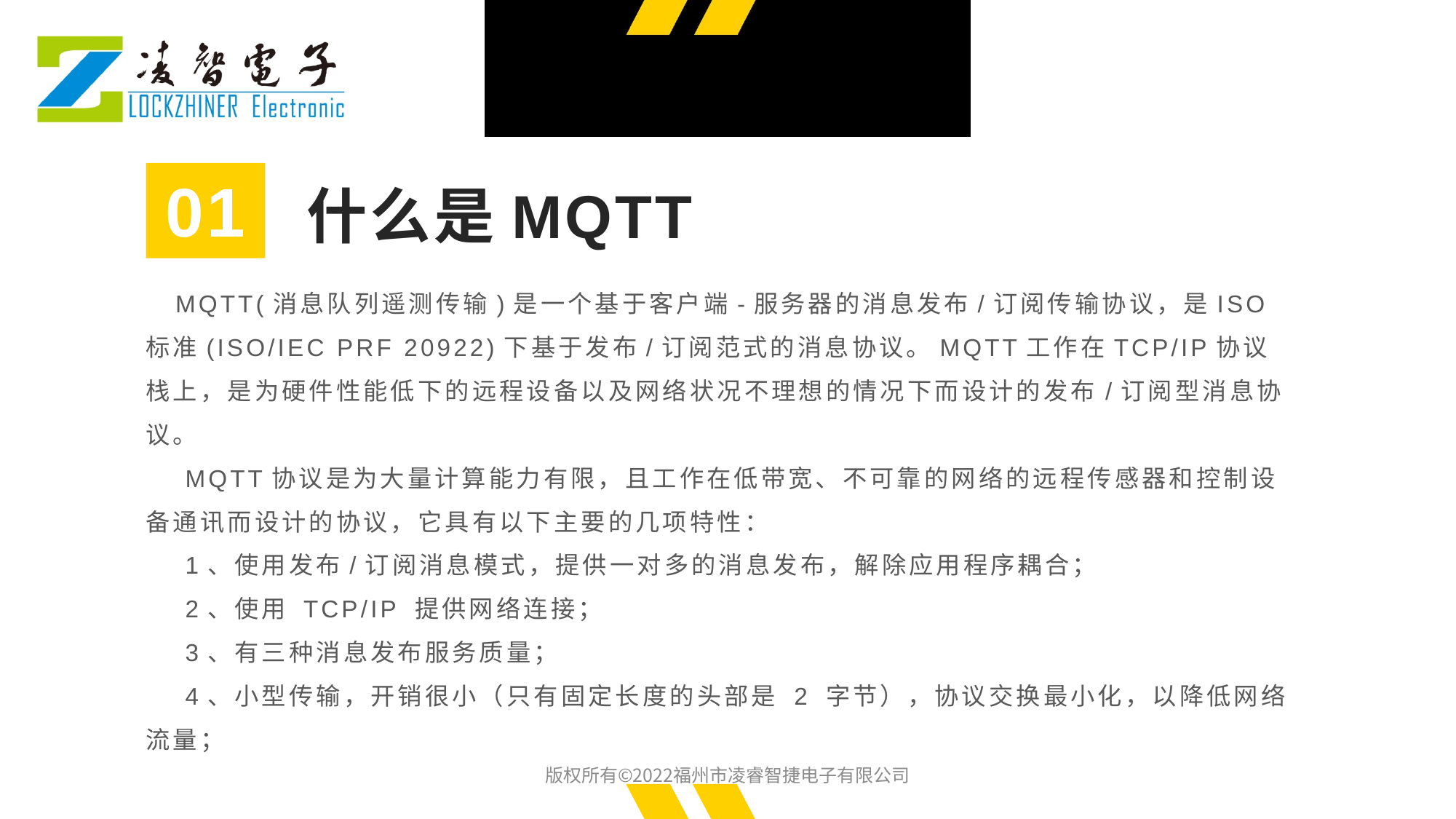

01
什么是MQTT
   MQTT(消息队列遥测传输)是一个基于客户端-服务器的消息发布/订阅传输协议，是ISO标准(ISO/IEC PRF 20922)下基于发布/订阅范式的消息协议。MQTT工作在TCP/IP协议栈上，是为硬件性能低下的远程设备以及网络状况不理想的情况下而设计的发布/订阅型消息协议。
    MQTT协议是为大量计算能力有限，且工作在低带宽、不可靠的网络的远程传感器和控制设备通讯而设计的协议，它具有以下主要的几项特性：
    1、使用发布/订阅消息模式，提供一对多的消息发布，解除应用程序耦合；
    2、使用 TCP/IP 提供网络连接；
    3、有三种消息发布服务质量；
    4、小型传输，开销很小（只有固定长度的头部是 2 字节），协议交换最小化，以降低网络流量；
版权所有©2022福州市凌睿智捷电子有限公司
3